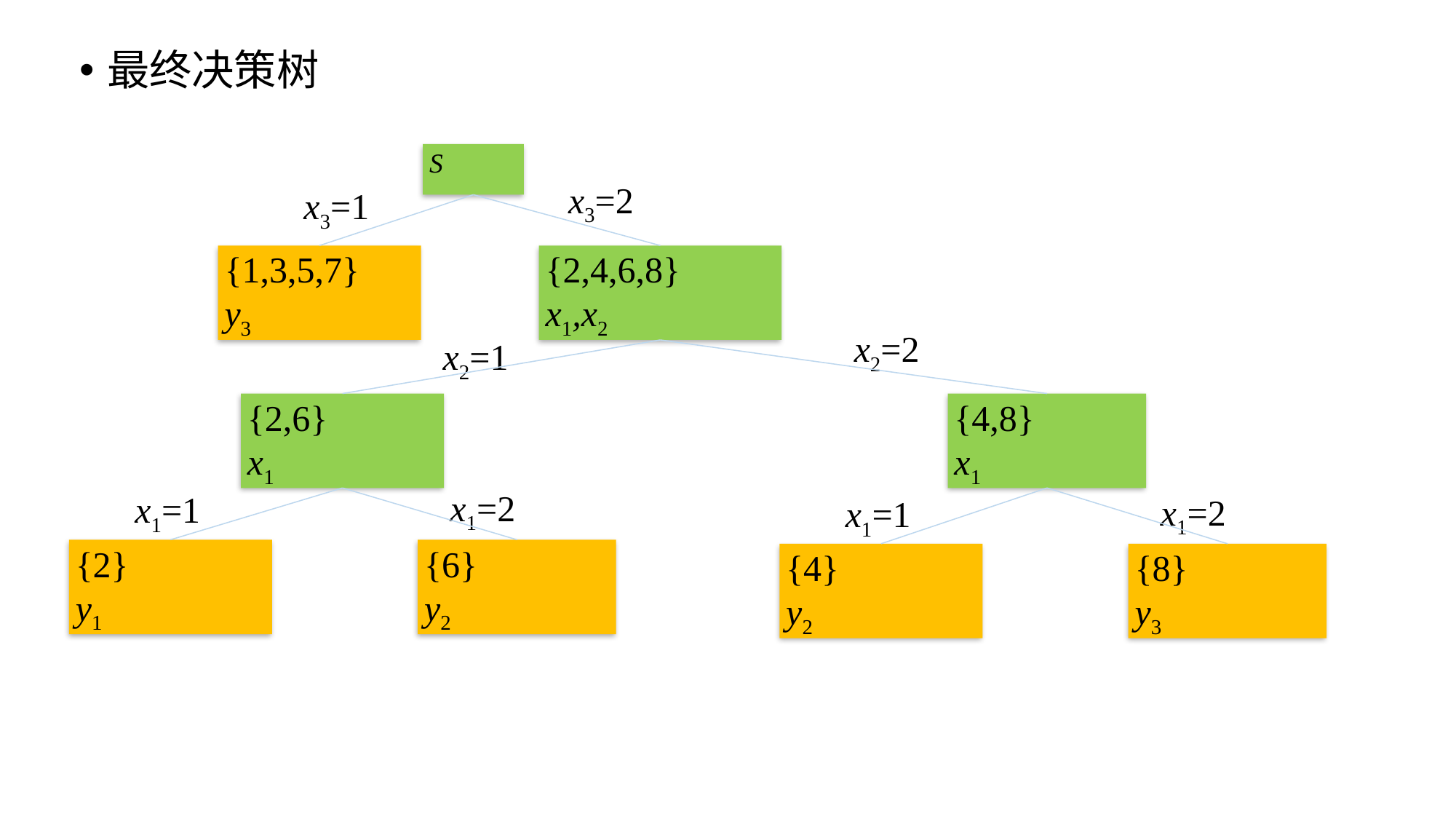

最终决策树
S
x3=2
x3=1
{1,3,5,7}
y3
{2,4,6,8}
x1,x2

x2=2
x2=1
{2,6}
x1

{4,8}
x1

x1=2
x1=1
x1=2
x1=1
{2}
y1

{6}
y2

{4}
y2

{8}
y3